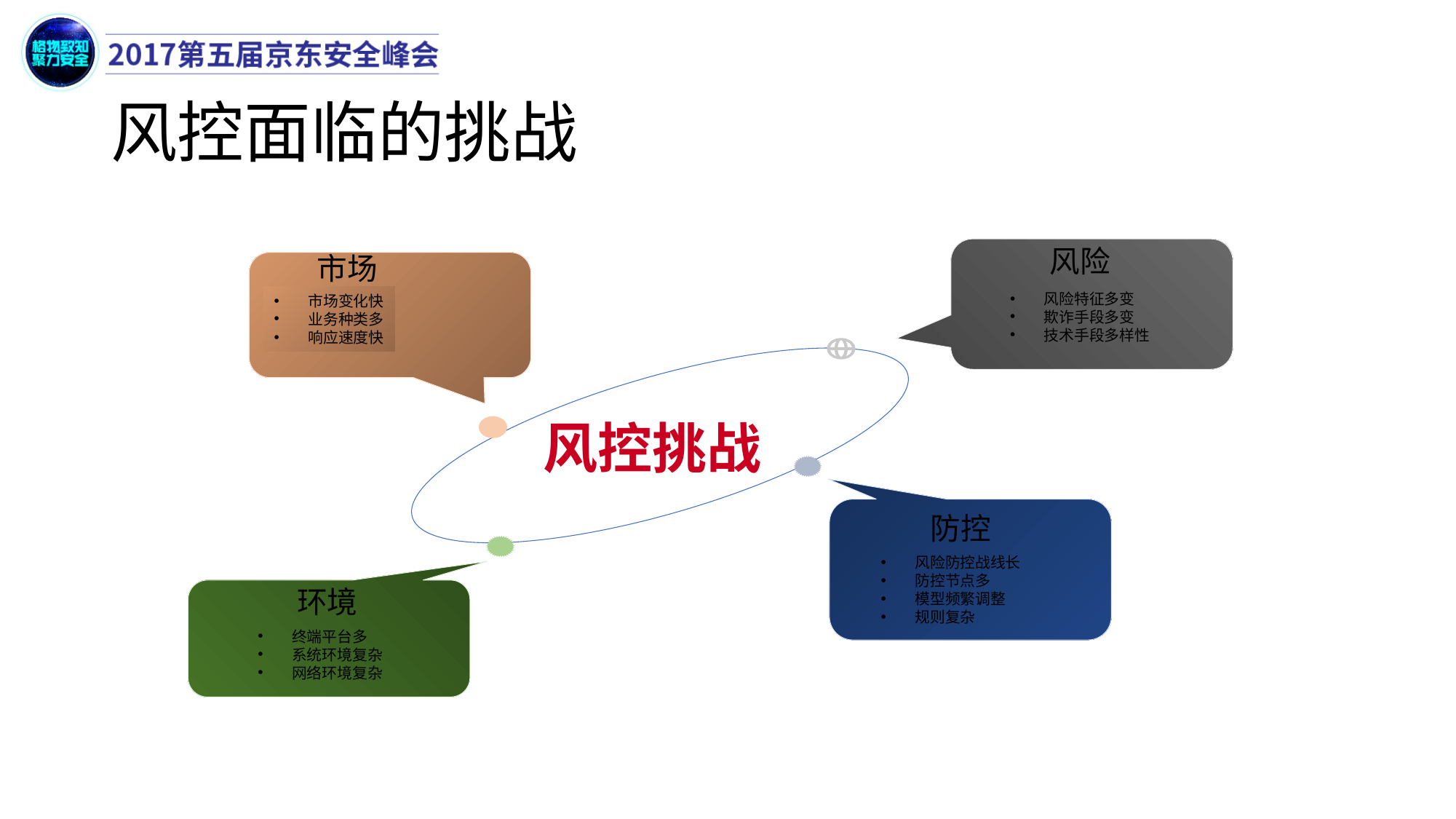

# 风控面临的挑战
风险

风险特征多变
欺诈手段多变
技术手段多样性
市场

市场变化快
业务种类多
响应速度快

风控挑战

防控
风险防控战线长
防控节点多
模型频繁调整
规则复杂

环境

终端平台多
系统环境复杂
网络环境复杂